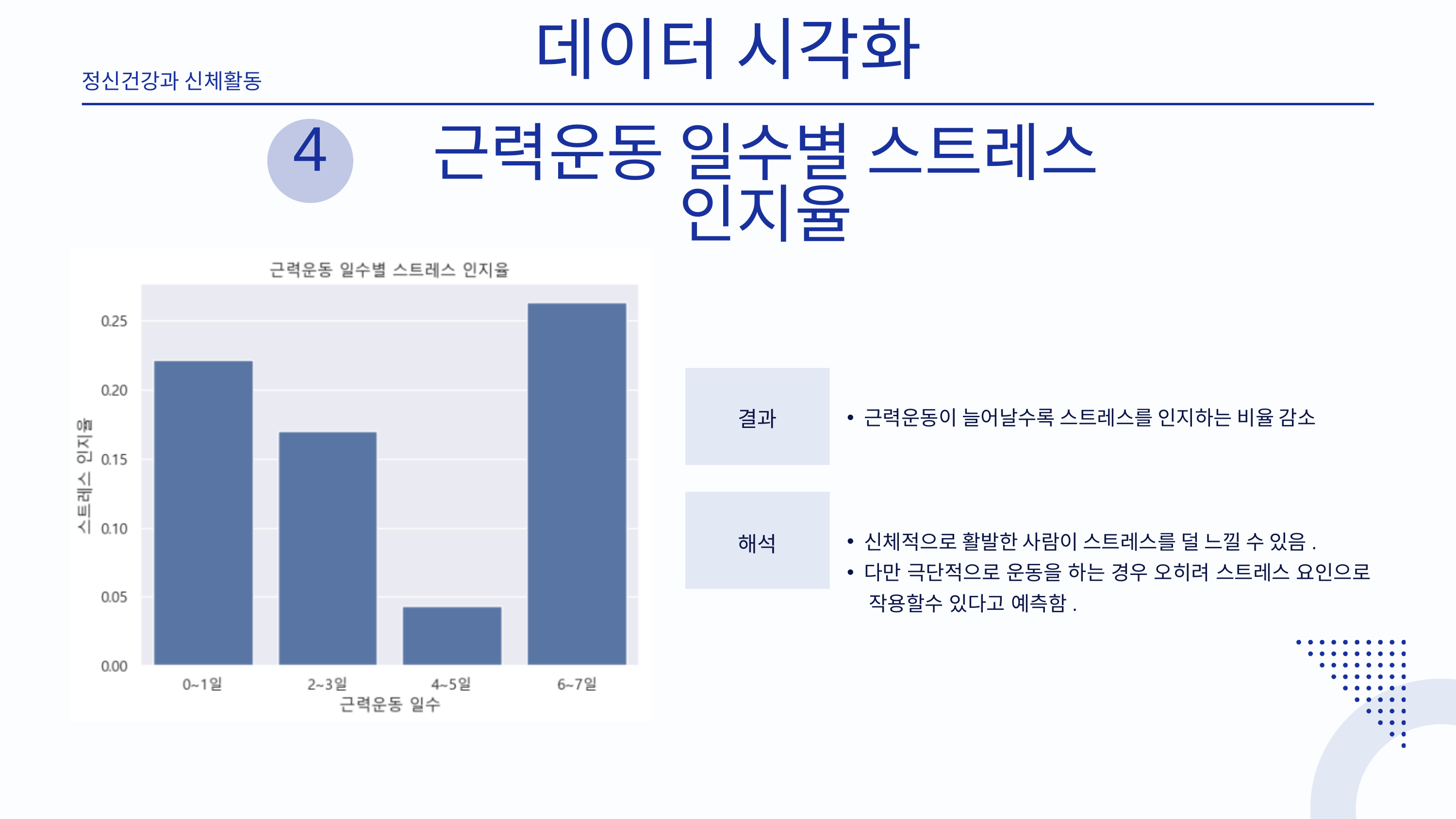

데이터 시각화
정신건강과 신체활동

4
근력운동 일수별 스트레스 인지율

결과
근력운동이 늘어날수록 스트레스를 인지하는 비율 감소

해석
신체적으로 활발한 사람이 스트레스를 덜 느낄 수 있음.
다만 극단적으로 운동을 하는 경우 오히려 스트레스 요인으로
   작용할수 있다고 예측함.